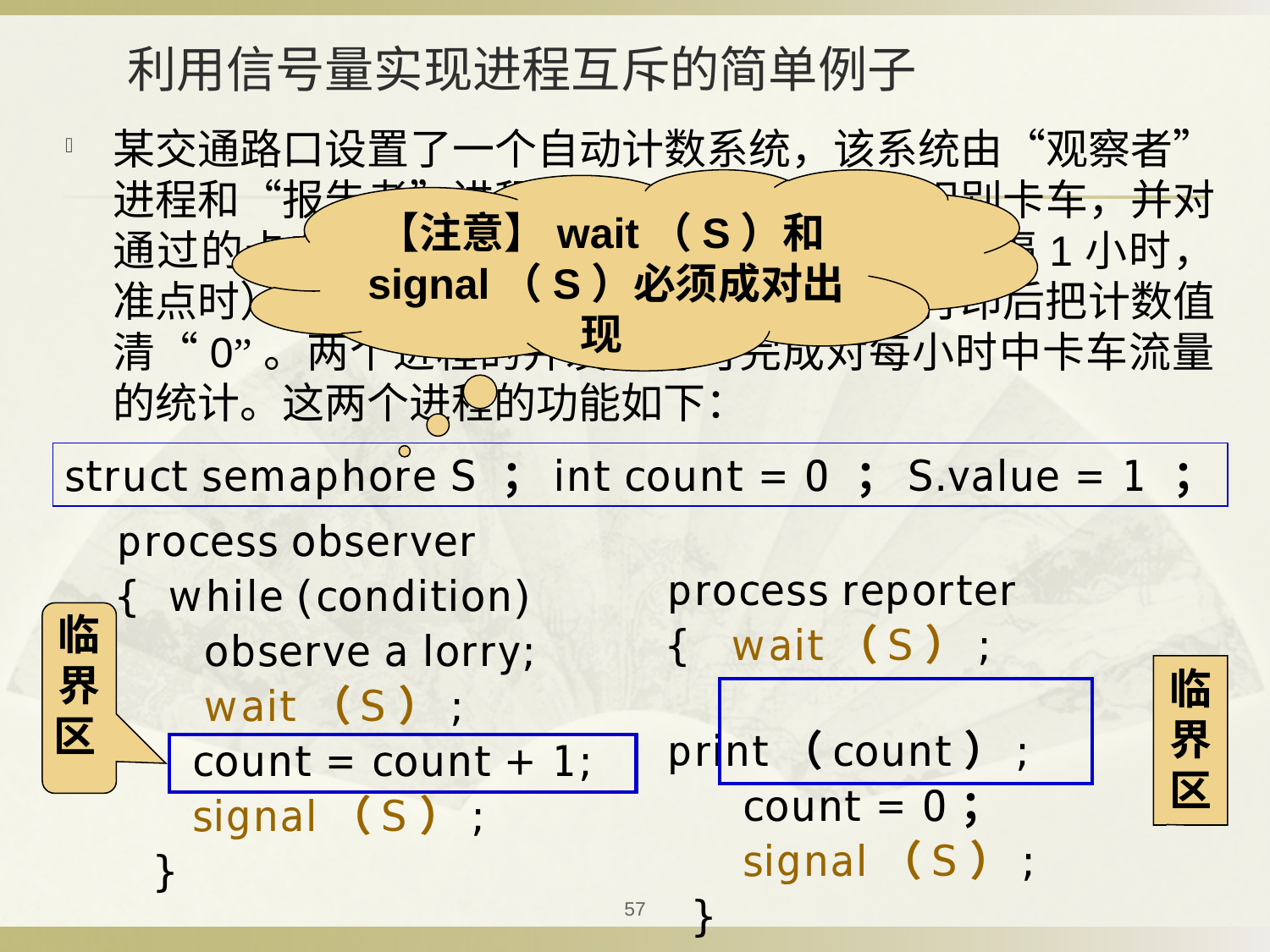

# 利用信号量实现进程互斥的简单例子
某交通路口设置了一个自动计数系统，该系统由“观察者”进程和“报告者”进程组成。观察者进程能识别卡车，并对通过的卡车计数；报告者进程定时（可设为每隔1小时，准点时）将观察者的计数值打印输出，每次打印后把计数值清“0”。两个进程的并发执行可完成对每小时中卡车流量的统计。这两个进程的功能如下：
【注意】wait（S）和signal（S）必须成对出现
struct semaphore S ；int count = 0 ；S.value = 1 ；
process observer
{  while (condition)
       observe a lorry;
       wait（S）;
      count = count + 1;
      signal（S）;
   }
process reporter
{   wait（S）;
      print（count）;
      count = 0；
      signal（S）;
  }
临界区
临界区

57